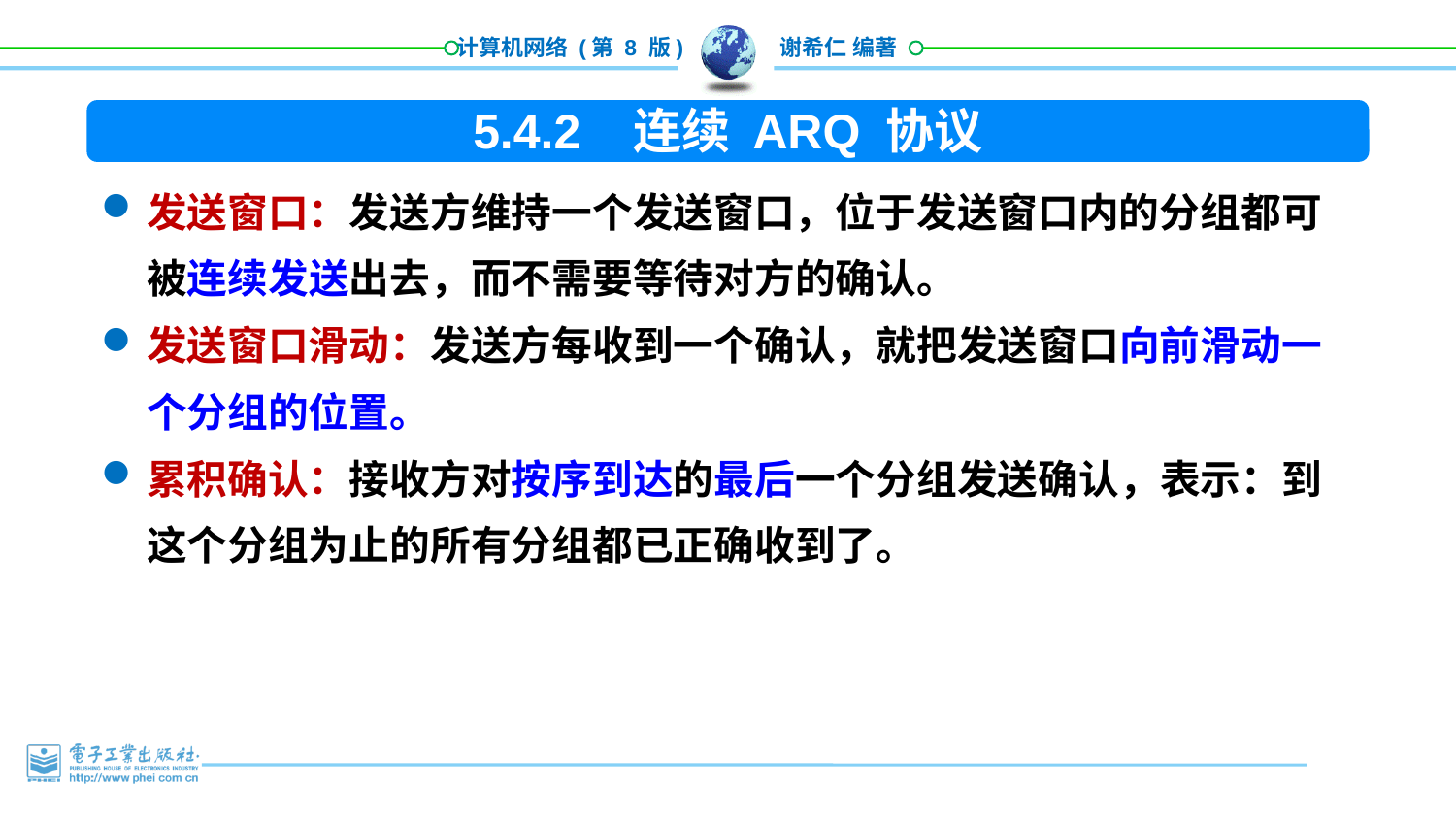

5.4.2   连续 ARQ 协议

发送窗口：发送方维持一个发送窗口，位于发送窗口内的分组都可被连续发送出去，而不需要等待对方的确认。
发送窗口滑动：发送方每收到一个确认，就把发送窗口向前滑动一个分组的位置。
累积确认：接收方对按序到达的最后一个分组发送确认，表示：到这个分组为止的所有分组都已正确收到了。